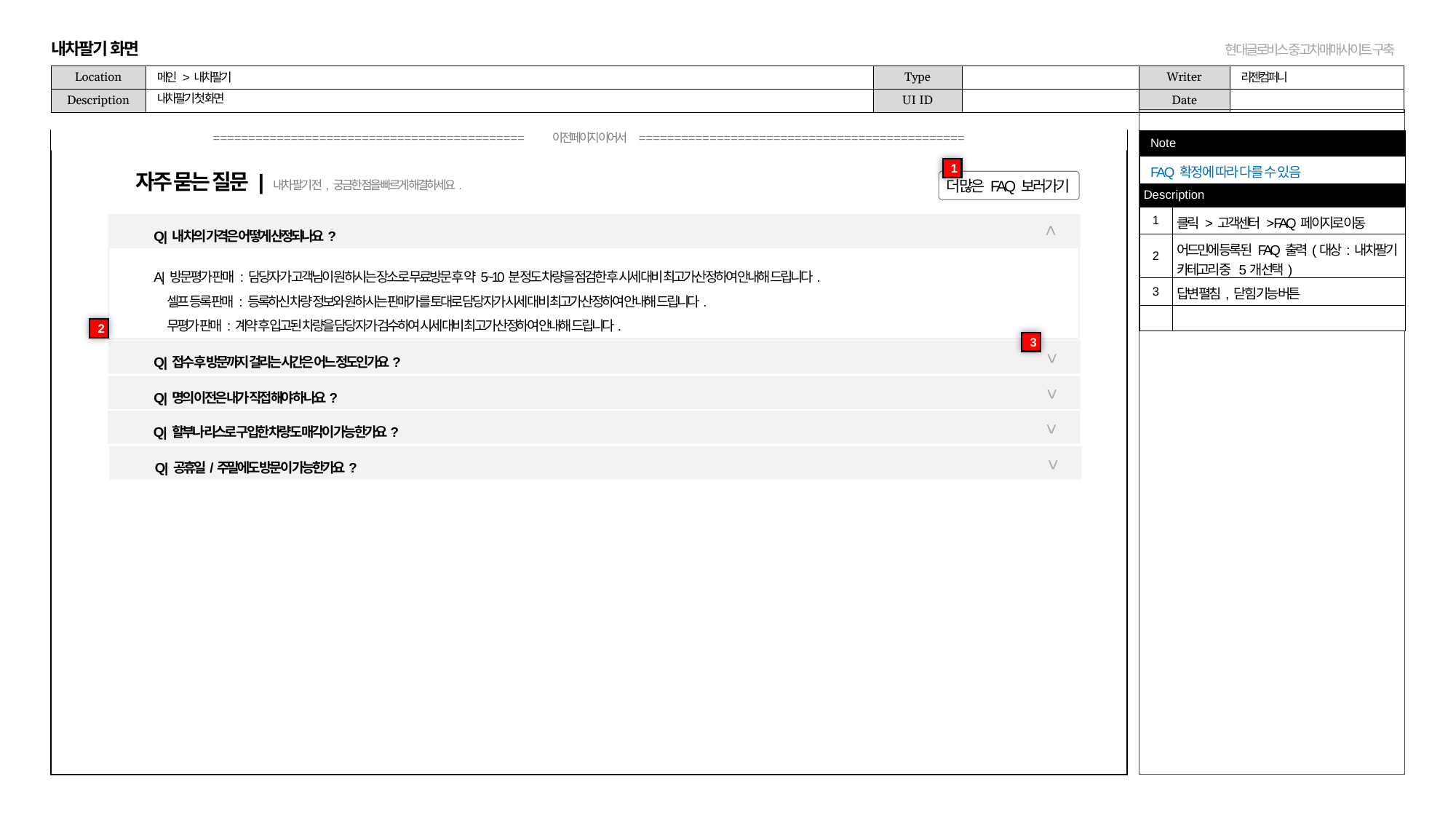

내차팔기 화면
메인  > 내차팔기

리젠컴퍼니
내차팔기 첫 화면

| Note |  |
| --- | --- |
| FAQ 확정에 따라 다를 수 있음 |  |
| Description |  |
| 1 | 클릭 > 고객센터 > FAQ 페이지로 이동 |
| 2 | 어드민에 등록된 FAQ 출력(대상: 내차팔기 카테고리 중 5개 선택) |
| 3 | 답변 펼침, 닫힘 기능 버튼 |
|  |  |
1
자주 묻는 질문 | 내차 팔기 전, 궁금한 점을 빠르게 해결하세요.
더 많은 FAQ 보러가기
Q | 내 차의 가격은 어떻게 산정되나요?
>

A | 방문평가 판매 : 담당자가 고객님이 원하시는 장소로 무료방문 후 약 5~10분 정도 차량을 점검한 후 시세 대비 최고가 산정하여 안내해 드립니다.
     셀프 등록 판매 : 등록하신 차량 정보와 원하시는 판매가를 토대로 담당자가 시세 대비 최고가 산정하여 안내해 드립니다.
     무평가 판매 : 계약 후 입고된 차량을 담당자가 검수하여 시세 대비 최고가 산정하여 안내해 드립니다.
Q | 접수 후 방문까지 걸리는 시간은 어느 정도인가요?

>
Q | 명의 이전은 내가 직접 해야 하나요?

>
Q | 할부나 리스로 구입한 차량도 매각이 가능한가요?

>
Q | 공휴일/주말에도 방문이 가능한가요?

>
2
3